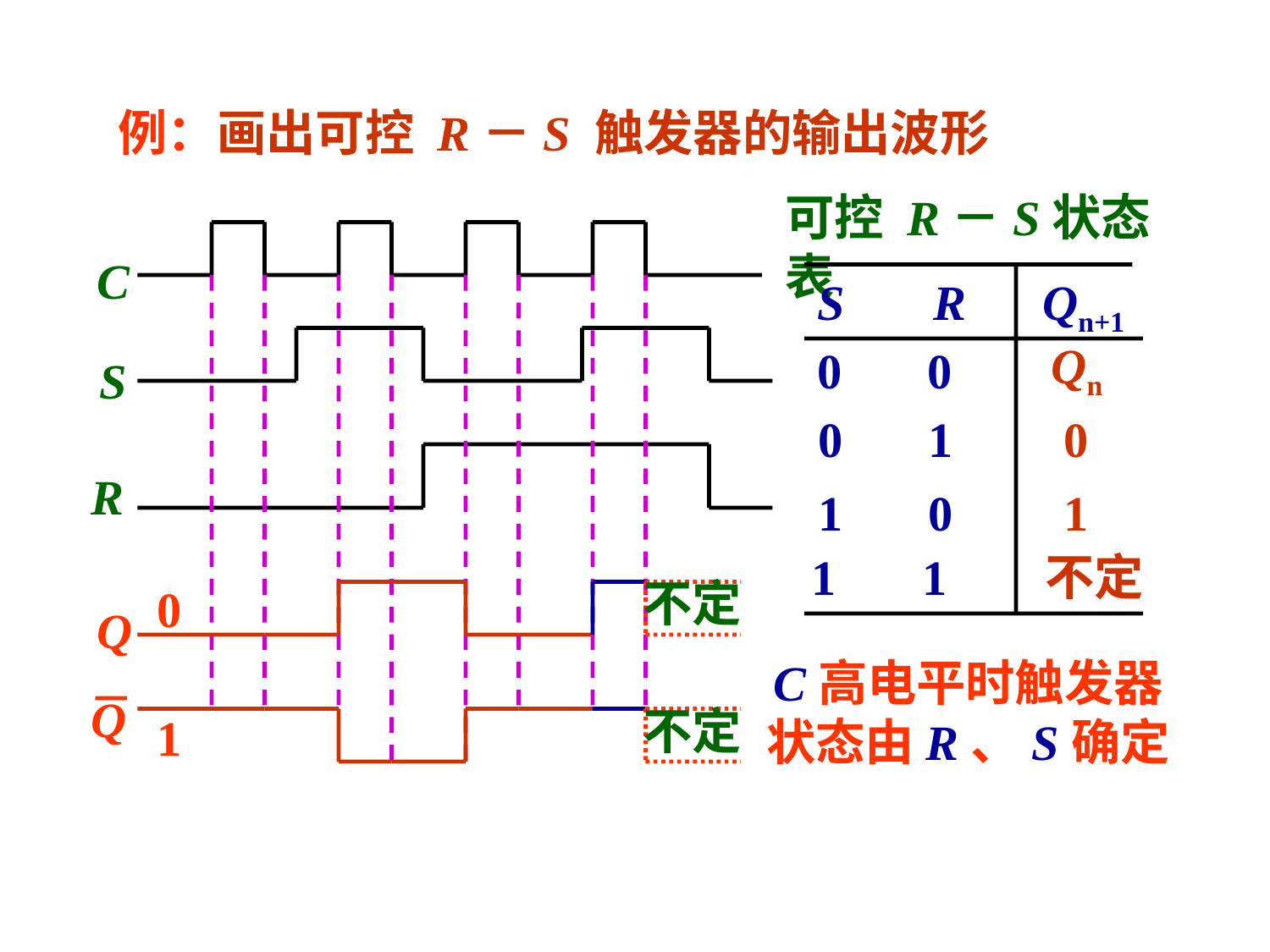

例：画出可控 R－S 触发器的输出波形
可控 R－S状态表

C

S

R

S
R

Qn+1
Qn
0       0

0       1         0
1       0         1
1       1       不定

不定
不定
0
Q

Q

1

C高电平时触发器状态由R、S确定